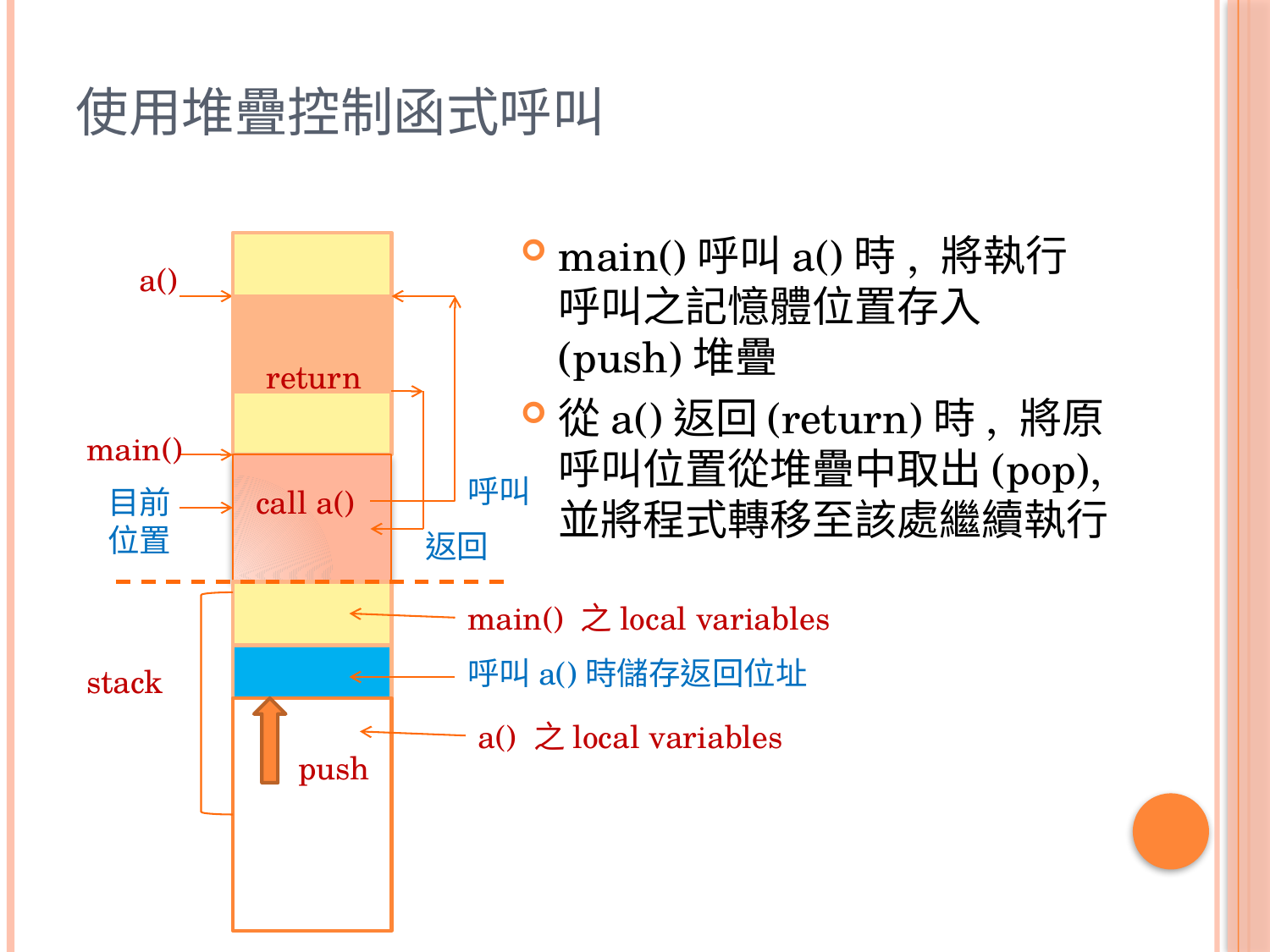

# 使用堆疊控制函式呼叫
main()呼叫a()時, 將執行呼叫之記憶體位置存入(push)堆疊
從a()返回(return)時, 將原呼叫位置從堆疊中取出(pop), 並將程式轉移至該處繼續執行

a()

return

main()

呼叫
目前位置
call a()
返回

main() 之local variables

呼叫a()時儲存返回位址
stack

a() 之local variables
push